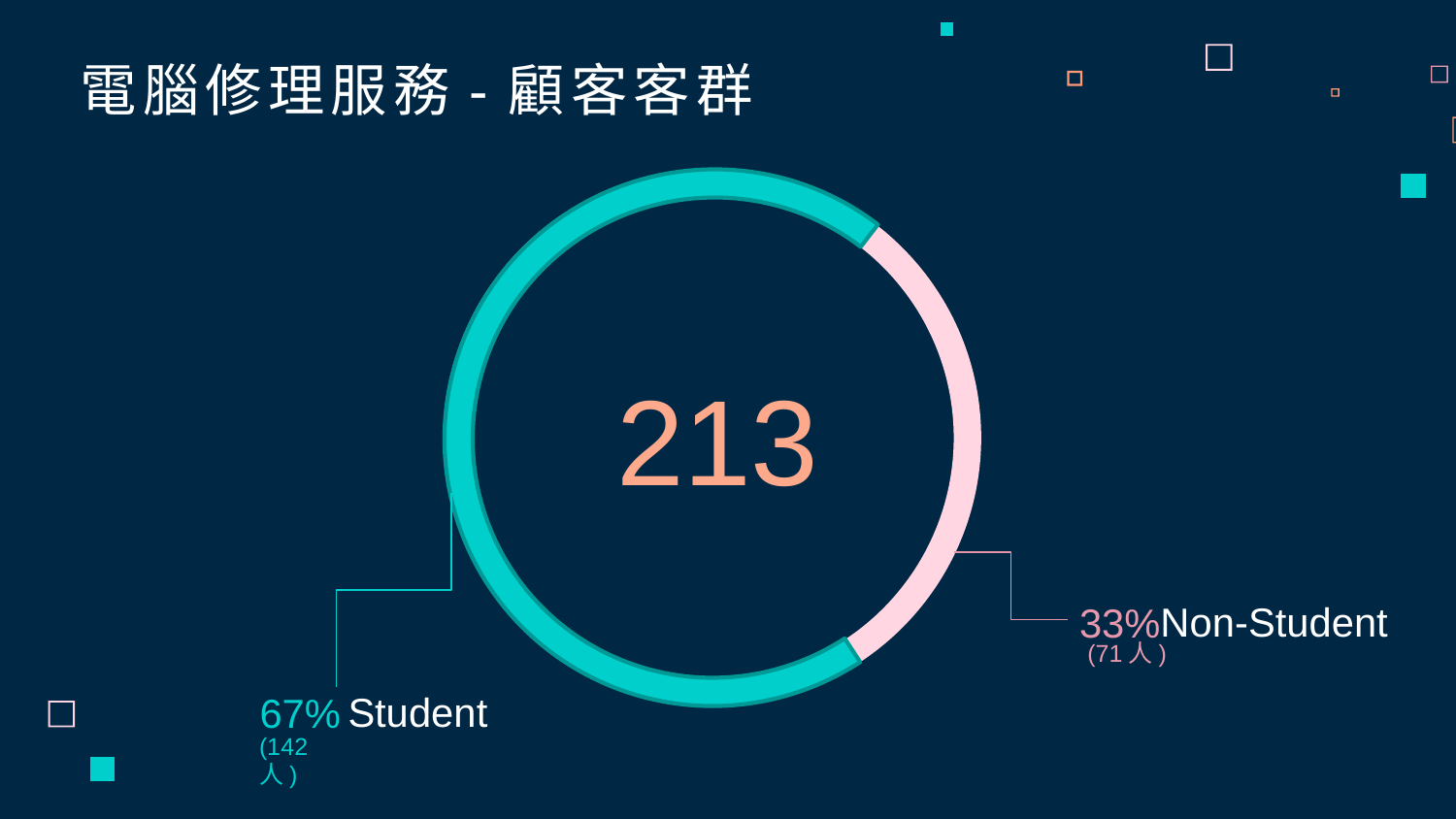

# 電腦修理服務-顧客客群

213
Non-Student
33%
(71人)
Student
67%
(142人)